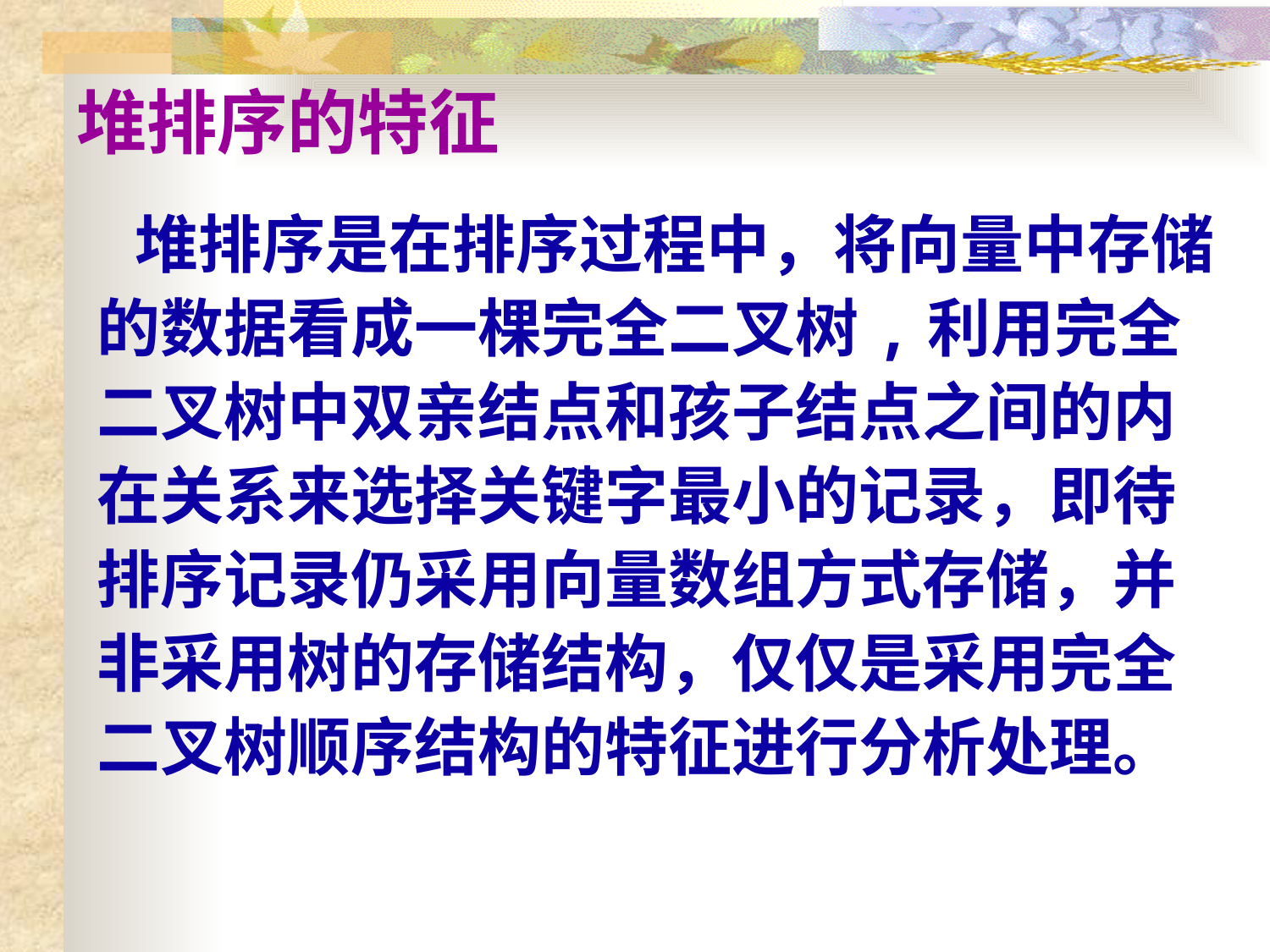

# 堆排序的特征
      堆排序是在排序过程中，将向量中存储的数据看成一棵完全二叉树,利用完全二叉树中双亲结点和孩子结点之间的内在关系来选择关键字最小的记录，即待排序记录仍采用向量数组方式存储，并非采用树的存储结构，仅仅是采用完全二叉树顺序结构的特征进行分析处理。